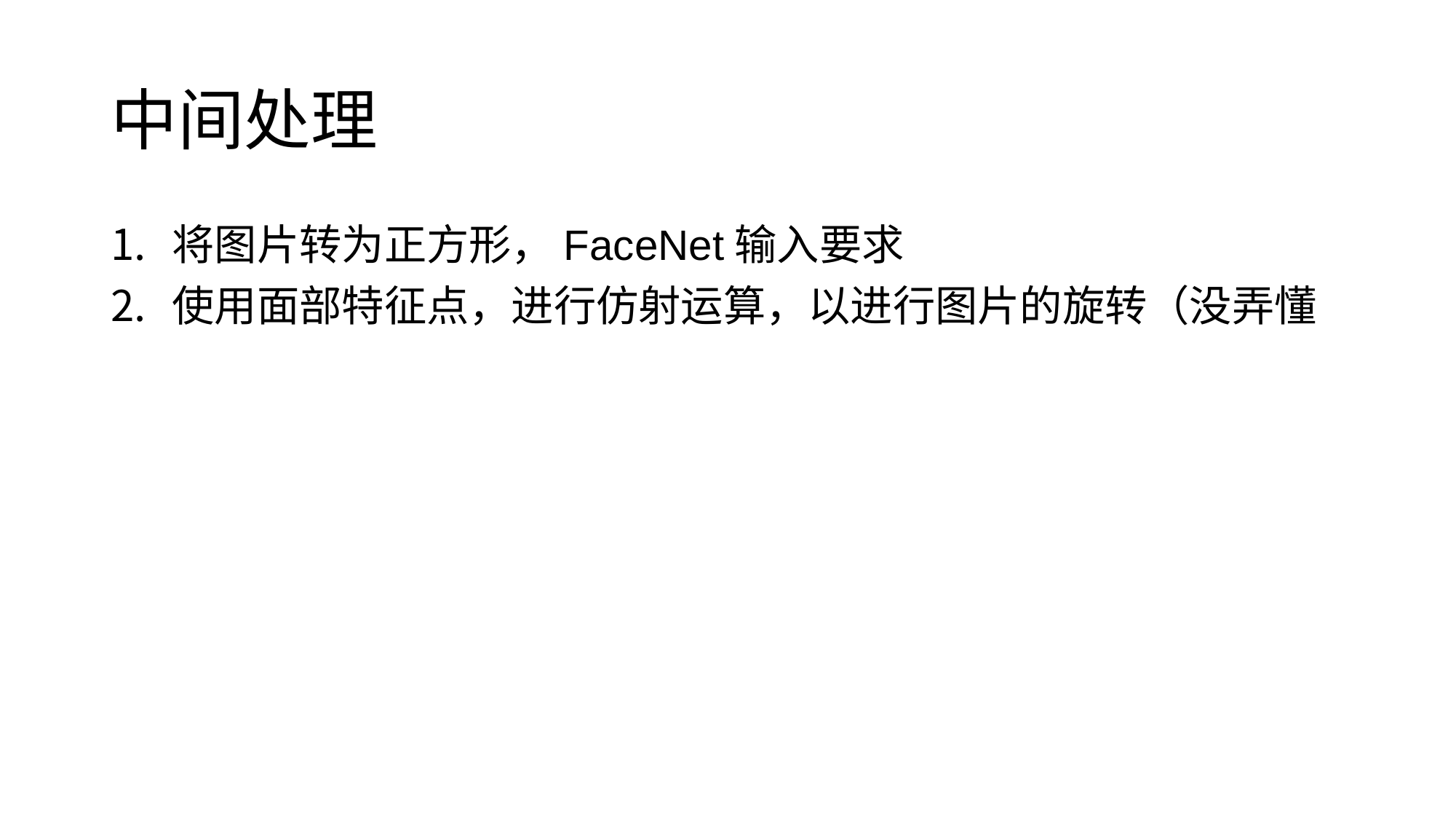

# 中间处理
将图片转为正方形，FaceNet输入要求
使用面部特征点，进行仿射运算，以进行图片的旋转（没弄懂